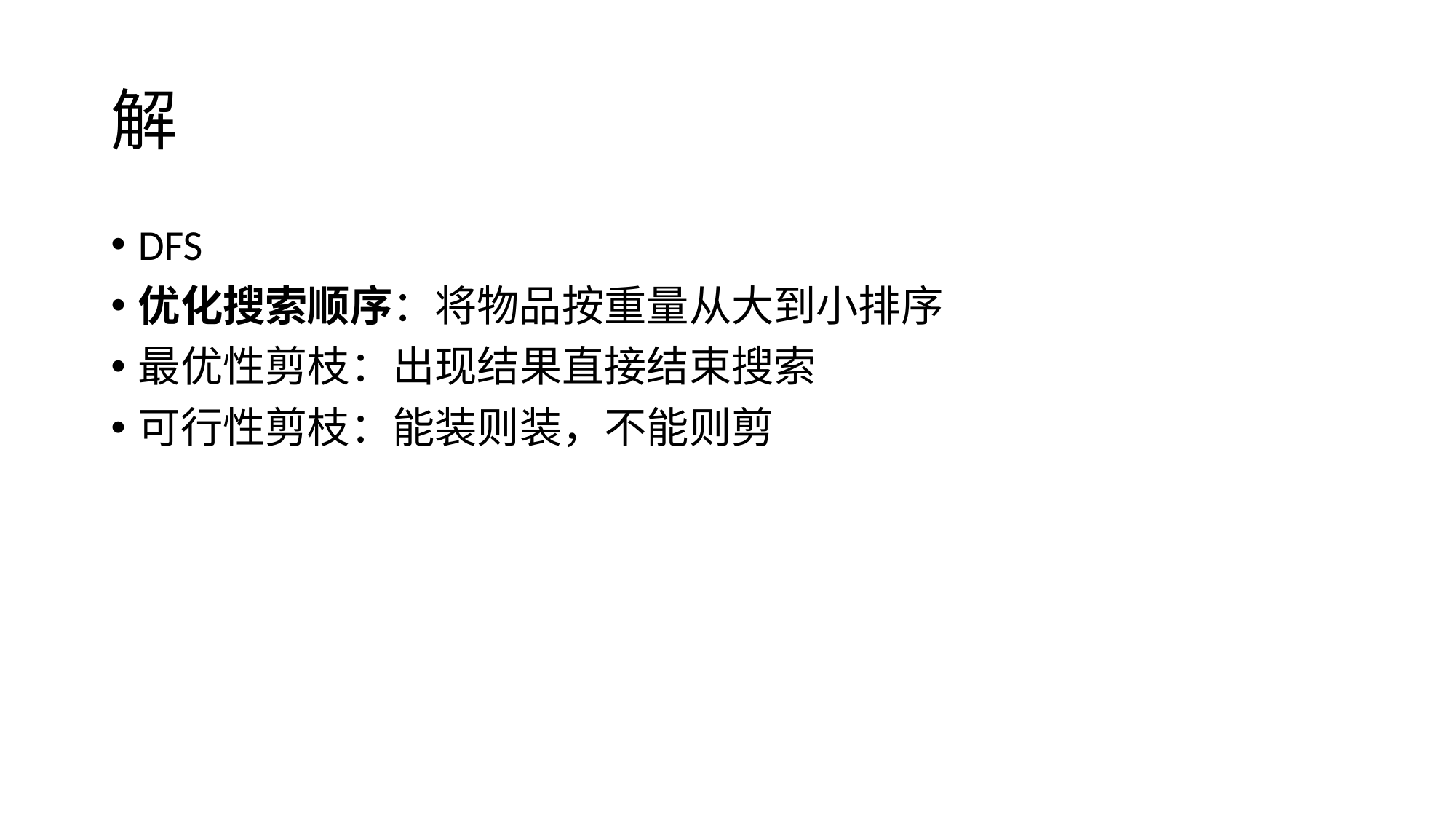

# 解
DFS
优化搜索顺序：将物品按重量从大到小排序
最优性剪枝：出现结果直接结束搜索
可行性剪枝：能装则装，不能则剪